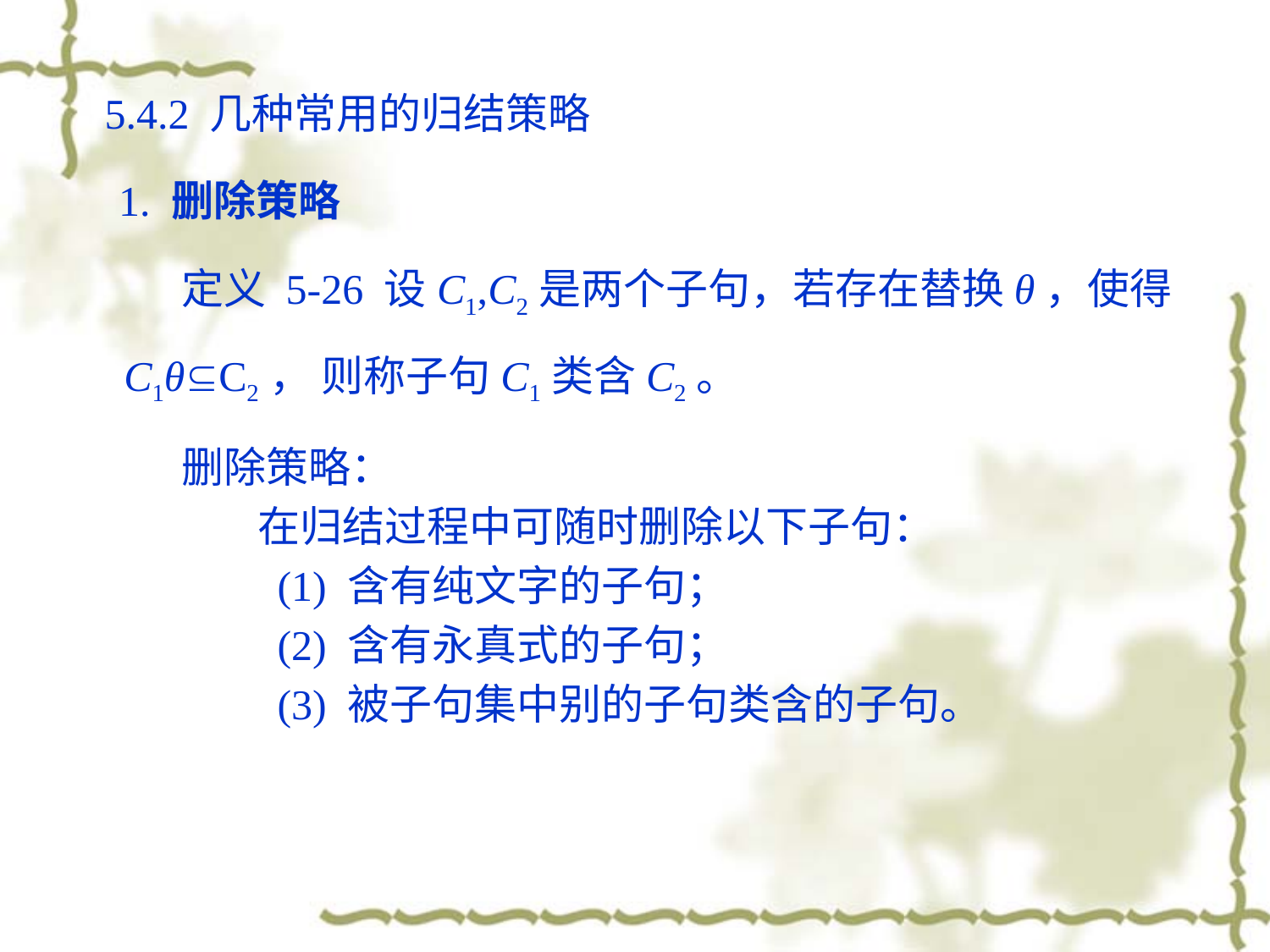

5.4.2 几种常用的归结策略
    1. 删除策略
          定义 5-26 设C1,C2是两个子句，若存在替换θ，使得C1θ⊆C2， 则称子句C1类含C2。
          删除策略：
                  在归结过程中可随时删除以下子句：
                   (1) 含有纯文字的子句；
                   (2) 含有永真式的子句；
                   (3) 被子句集中别的子句类含的子句。